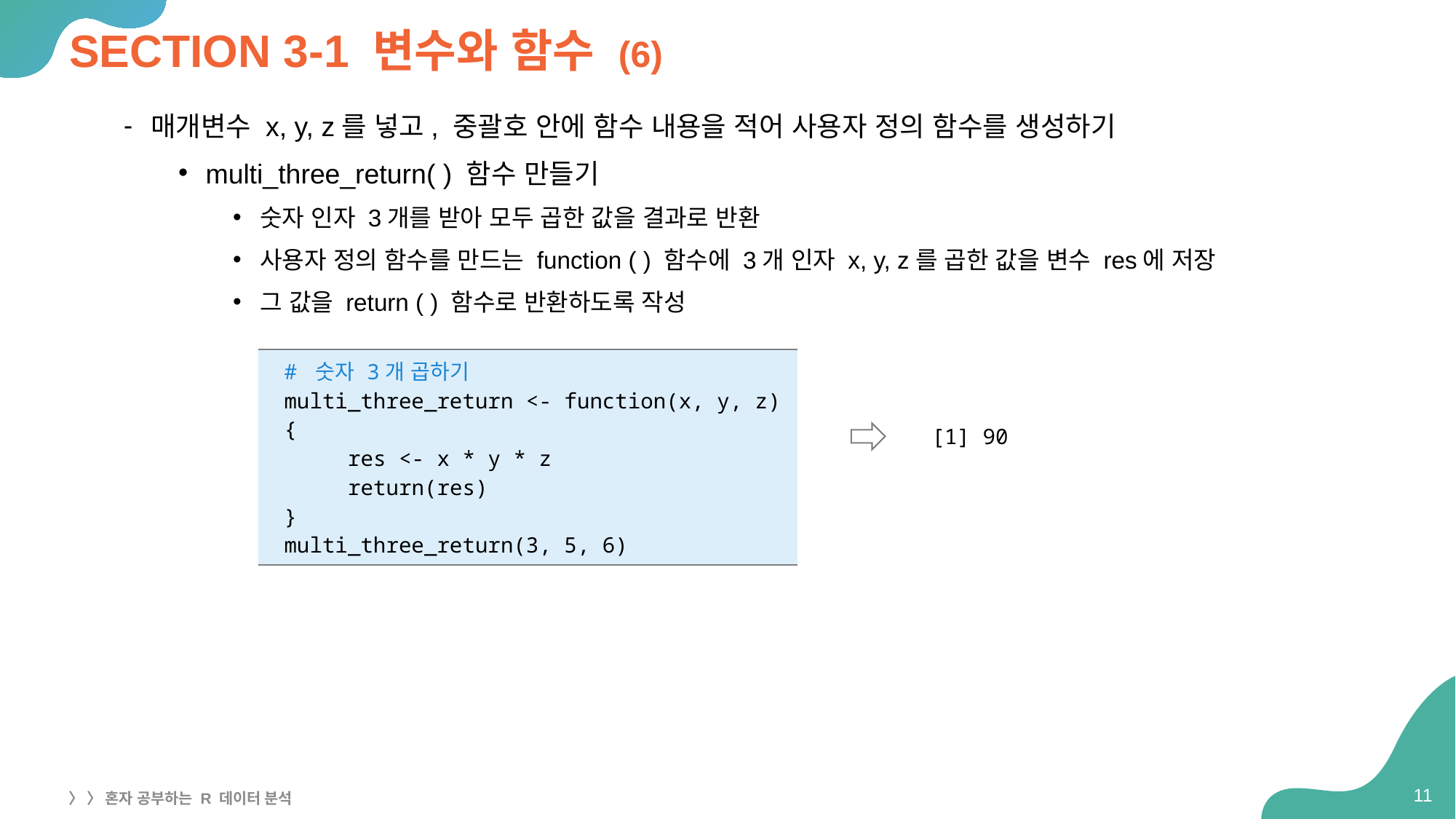

# SECTION 3-1 변수와 함수 (6)
매개변수 x, y, z를 넣고, 중괄호 안에 함수 내용을 적어 사용자 정의 함수를 생성하기
multi_three_return( ) 함수 만들기
숫자 인자 3개를 받아 모두 곱한 값을 결과로 반환
사용자 정의 함수를 만드는 function ( ) 함수에 3개 인자 x, y, z를 곱한 값을 변수 res에 저장
그 값을 return ( ) 함수로 반환하도록 작성
| # 숫자 3개 곱하기 multi\_three\_return <- function(x, y, z) { res <- x \* y \* z return(res) } multi\_three\_return(3, 5, 6) |
| --- |
[1] 90

11
〉 〉 혼자 공부하는 R 데이터 분석